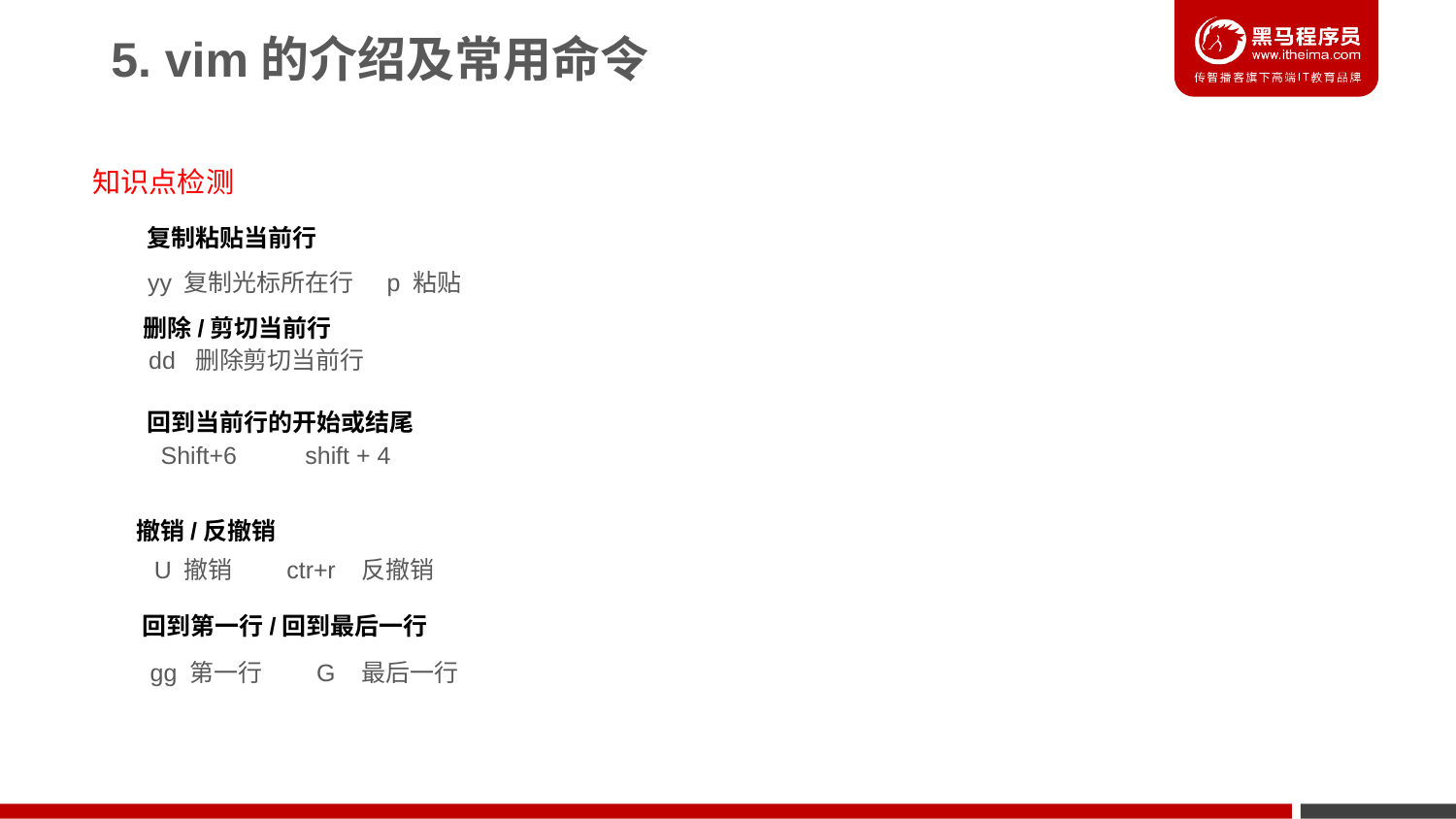

5. vim的介绍及常用命令
知识点检测
复制粘贴当前行
yy 复制光标所在行     p 粘贴
删除/剪切当前行
dd  删除剪切当前行
回到当前行的开始或结尾
Shift+6          shift + 4
撤销/反撤销
U 撤销         ctr+r   反撤销
回到第一行/回到最后一行
gg 第一行         G   最后一行